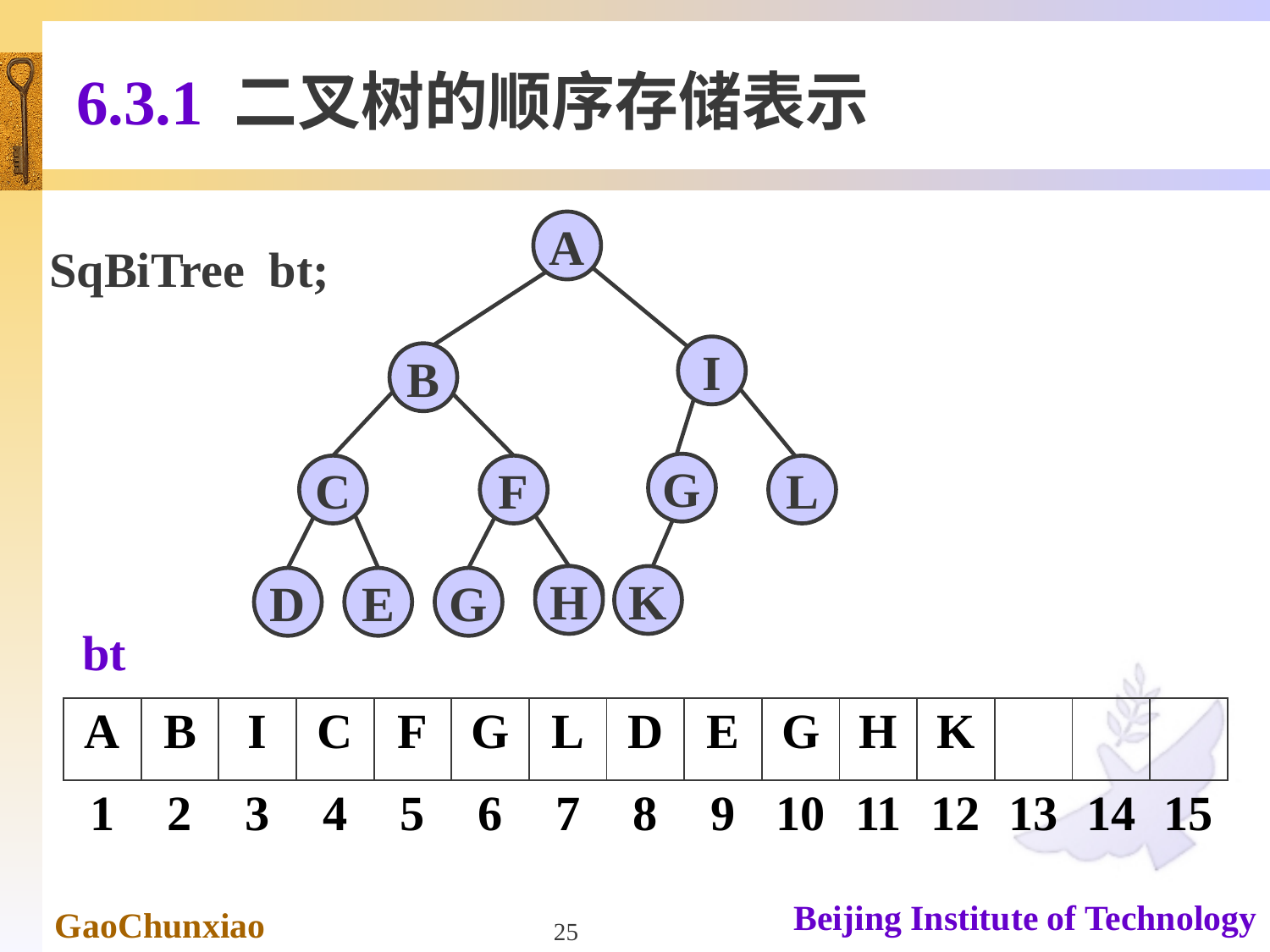

# 6.3.1 二叉树的顺序存储表示
A

I
B

G
C
F
L

11
H
K
D
E
G
SqBiTree  bt;
bt
| A | B | I | C | F | G | L | D | E | G | H | K |  |  |  |
| --- | --- | --- | --- | --- | --- | --- | --- | --- | --- | --- | --- | --- | --- | --- |
| 1 | 2 | 3 | 4 | 5 | 6 | 7 | 8 | 9 | 10 | 11 | 12 | 13 | 14 | 15 |
25